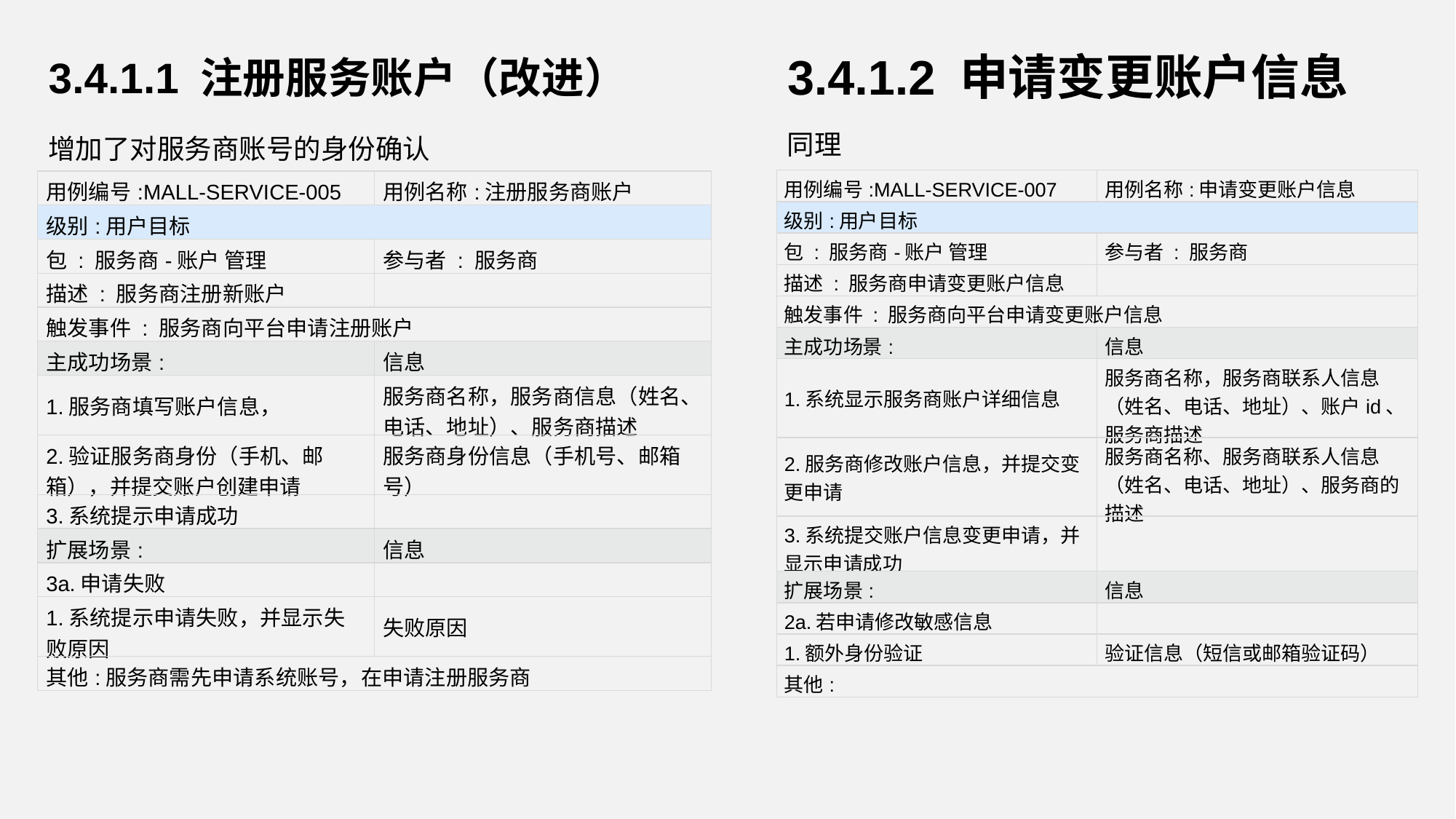

3.4.1.2 申请变更账户信息
# 3.4.1.1 注册服务账户（改进）
同理
增加了对服务商账号的身份确认
| 用例编号:MALL-SERVICE-007 | 用例名称:申请变更账户信息 |
| --- | --- |
| 级别:用户目标 |  |
| 包 : 服务商-账户 管理 | 参与者 : 服务商 |
| 描述 : 服务商申请变更账户信息 |  |
| 触发事件 : 服务商向平台申请变更账户信息 |  |
| 主成功场景: | 信息 |
| 1.系统显示服务商账户详细信息 | 服务商名称，服务商联系人信息（姓名、电话、地址）、账户id、服务商描述 |
| 2.服务商修改账户信息，并提交变更申请 | 服务商名称、服务商联系人信息（姓名、电话、地址）、服务商的描述 |
| 3.系统提交账户信息变更申请，并显示申请成功 |  |
| 扩展场景: | 信息 |
| 2a.若申请修改敏感信息 |  |
| 1.额外身份验证 | 验证信息（短信或邮箱验证码） |
| 其他: |  |
| 用例编号:MALL-SERVICE-005 | 用例名称:注册服务商账户 |
| --- | --- |
| 级别:用户目标 |  |
| 包 : 服务商-账户 管理 | 参与者 : 服务商 |
| 描述 : 服务商注册新账户 |  |
| 触发事件 : 服务商向平台申请注册账户 |  |
| 主成功场景: | 信息 |
| 1.服务商填写账户信息， | 服务商名称，服务商信息（姓名、电话、地址）、服务商描述 |
| 2.验证服务商身份（手机、邮箱），并提交账户创建申请 | 服务商身份信息（手机号、邮箱号） |
| 3.系统提示申请成功 |  |
| 扩展场景: | 信息 |
| 3a.申请失败 |  |
| 1.系统提示申请失败，并显示失败原因 | 失败原因 |
| 其他:服务商需先申请系统账号，在申请注册服务商 |  |